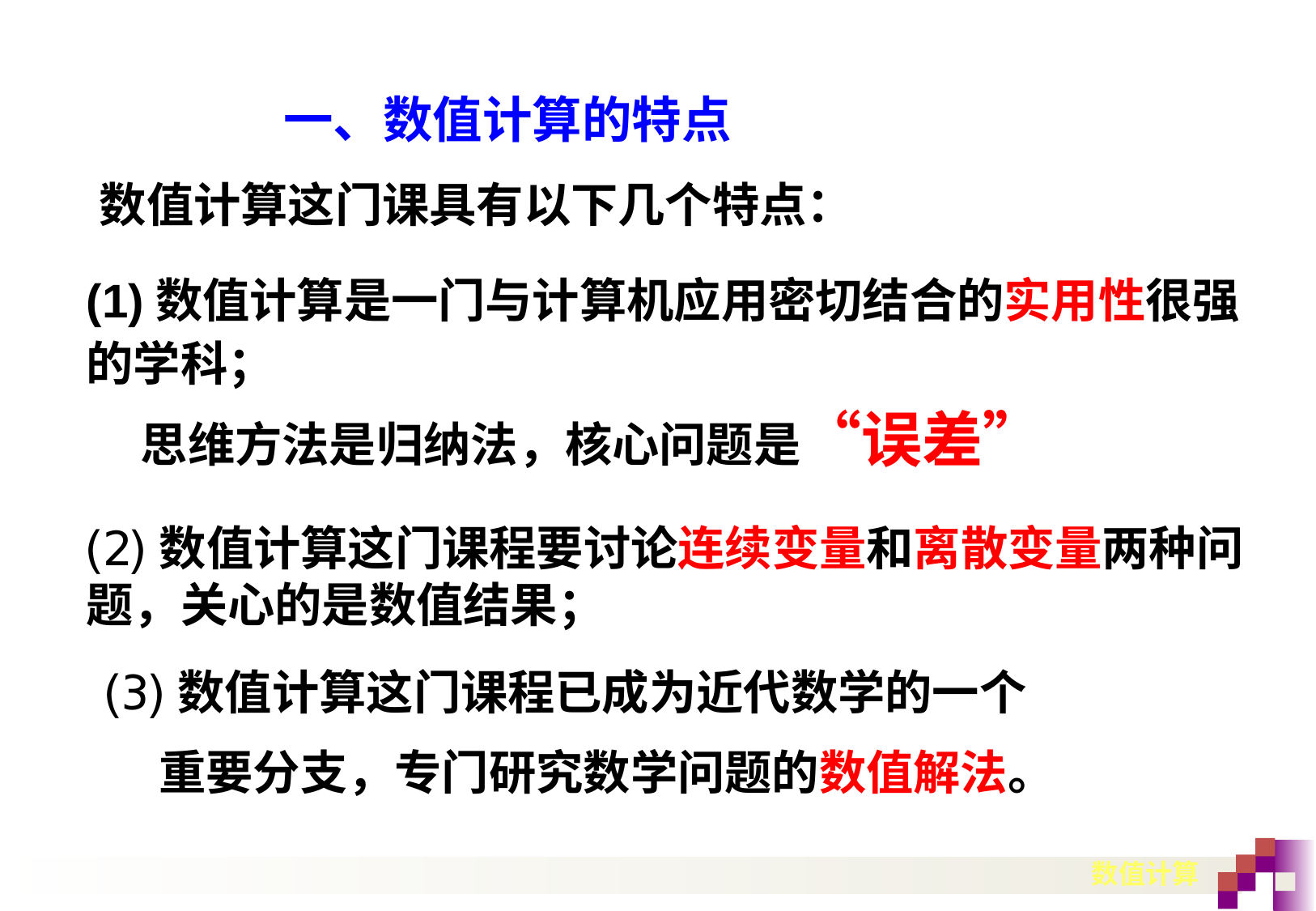

# 一、数值计算的特点
数值计算这门课具有以下几个特点：

(1)数值计算是一门与计算机应用密切结合的实用性很强的学科；
思维方法是归纳法，核心问题是“误差”
(2)数值计算这门课程要讨论连续变量和离散变量两种问题，关心的是数值结果；
(3)数值计算这门课程已成为近代数学的一个
    重要分支，专门研究数学问题的数值解法。